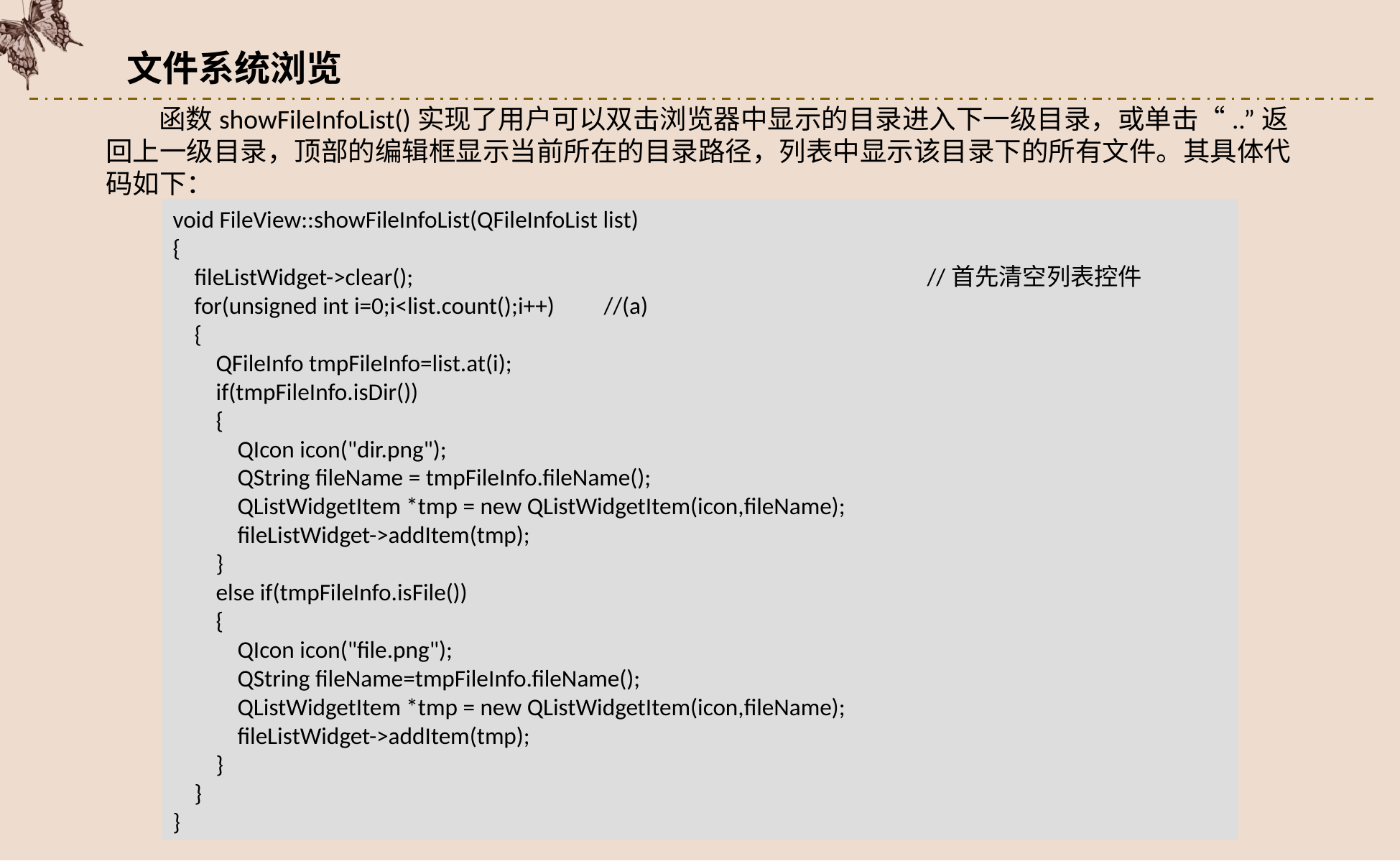

文件系统浏览
函数showFileInfoList()实现了用户可以双击浏览器中显示的目录进入下一级目录，或单击“..”返回上一级目录，顶部的编辑框显示当前所在的目录路径，列表中显示该目录下的所有文件。其具体代码如下：
void FileView::showFileInfoList(QFileInfoList list)
{
    fileListWidget->clear();					//首先清空列表控件
    for(unsigned int i=0;i<list.count();i++)	//(a)
    {
        QFileInfo tmpFileInfo=list.at(i);
        if(tmpFileInfo.isDir())
        {
            QIcon icon("dir.png");
            QString fileName = tmpFileInfo.fileName();
            QListWidgetItem *tmp = new QListWidgetItem(icon,fileName);
            fileListWidget->addItem(tmp);
        }
        else if(tmpFileInfo.isFile())
        {
            QIcon icon("file.png");
            QString fileName=tmpFileInfo.fileName();
            QListWidgetItem *tmp = new QListWidgetItem(icon,fileName);
            fileListWidget->addItem(tmp);
        }
    }
}